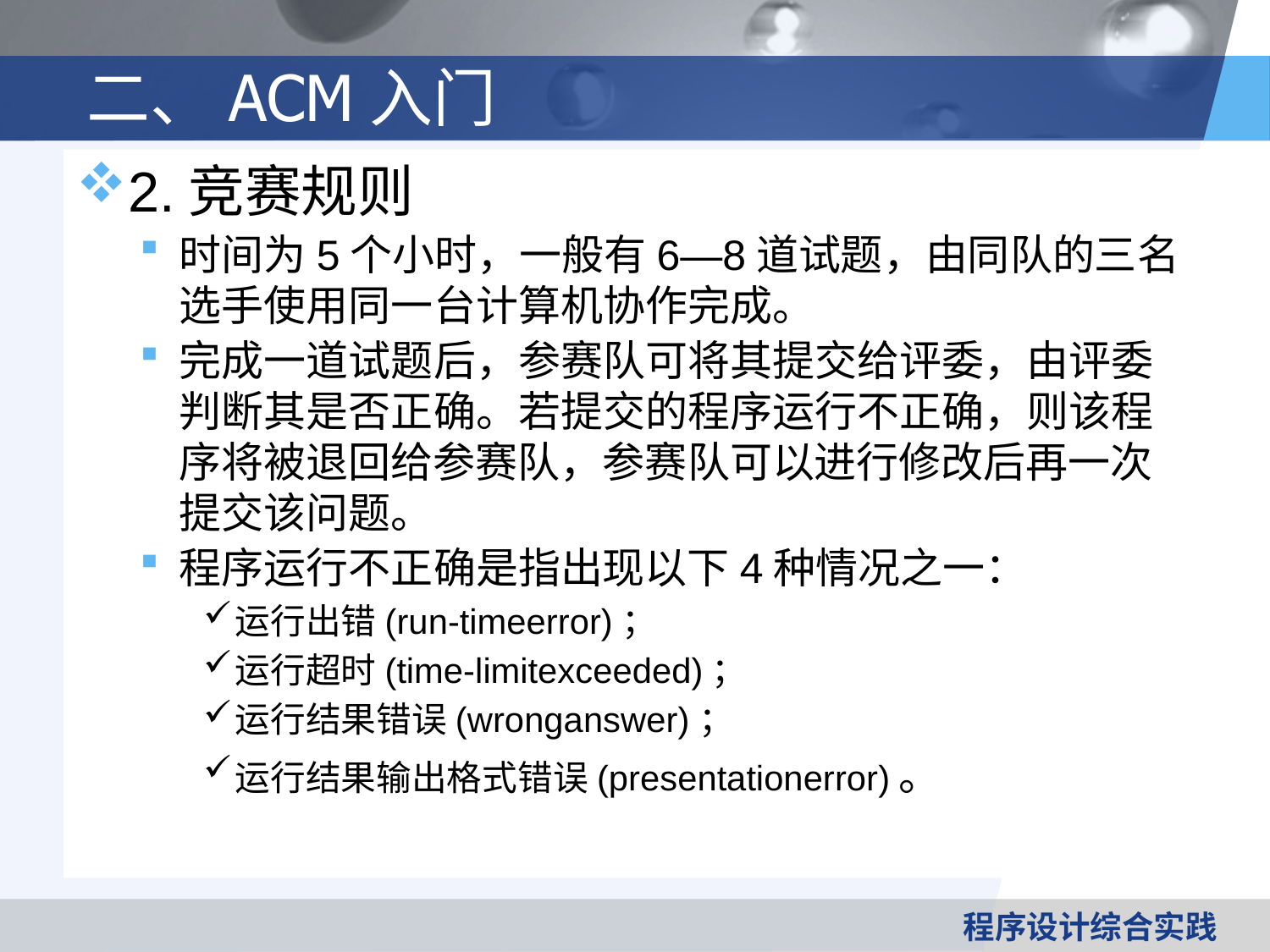

# 二、ACM入门
2.竞赛规则
时间为5个小时，一般有6—8道试题，由同队的三名选手使用同一台计算机协作完成。
完成一道试题后，参赛队可将其提交给评委，由评委判断其是否正确。若提交的程序运行不正确，则该程序将被退回给参赛队，参赛队可以进行修改后再一次提交该问题。
程序运行不正确是指出现以下4种情况之一：
运行出错(run-timeerror)；
运行超时(time-limitexceeded)；
运行结果错误(wronganswer)；
运行结果输出格式错误(presentationerror)。